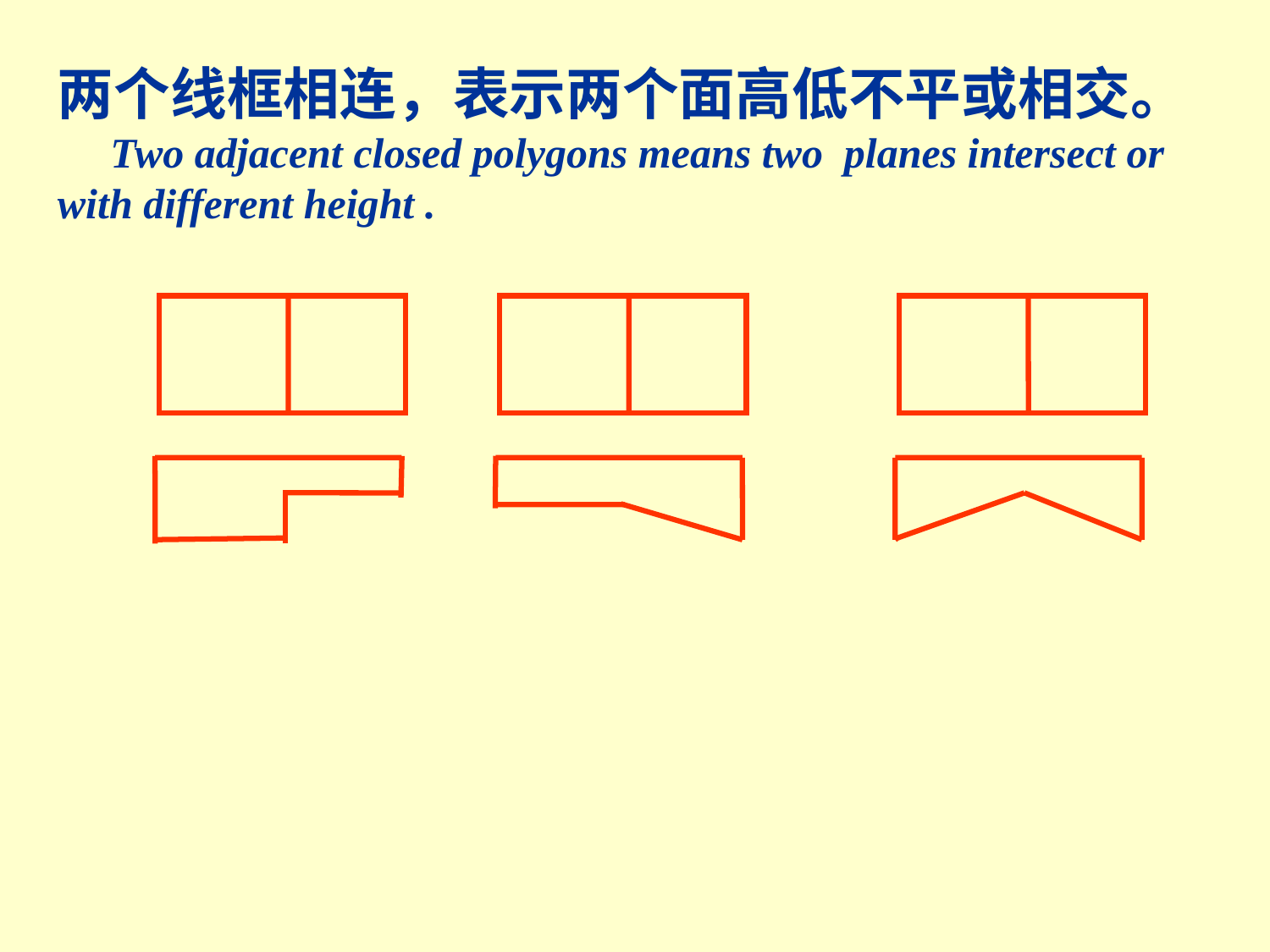

两个线框相连，表示两个面高低不平或相交。
     Two adjacent closed polygons means two  planes intersect or with different height .